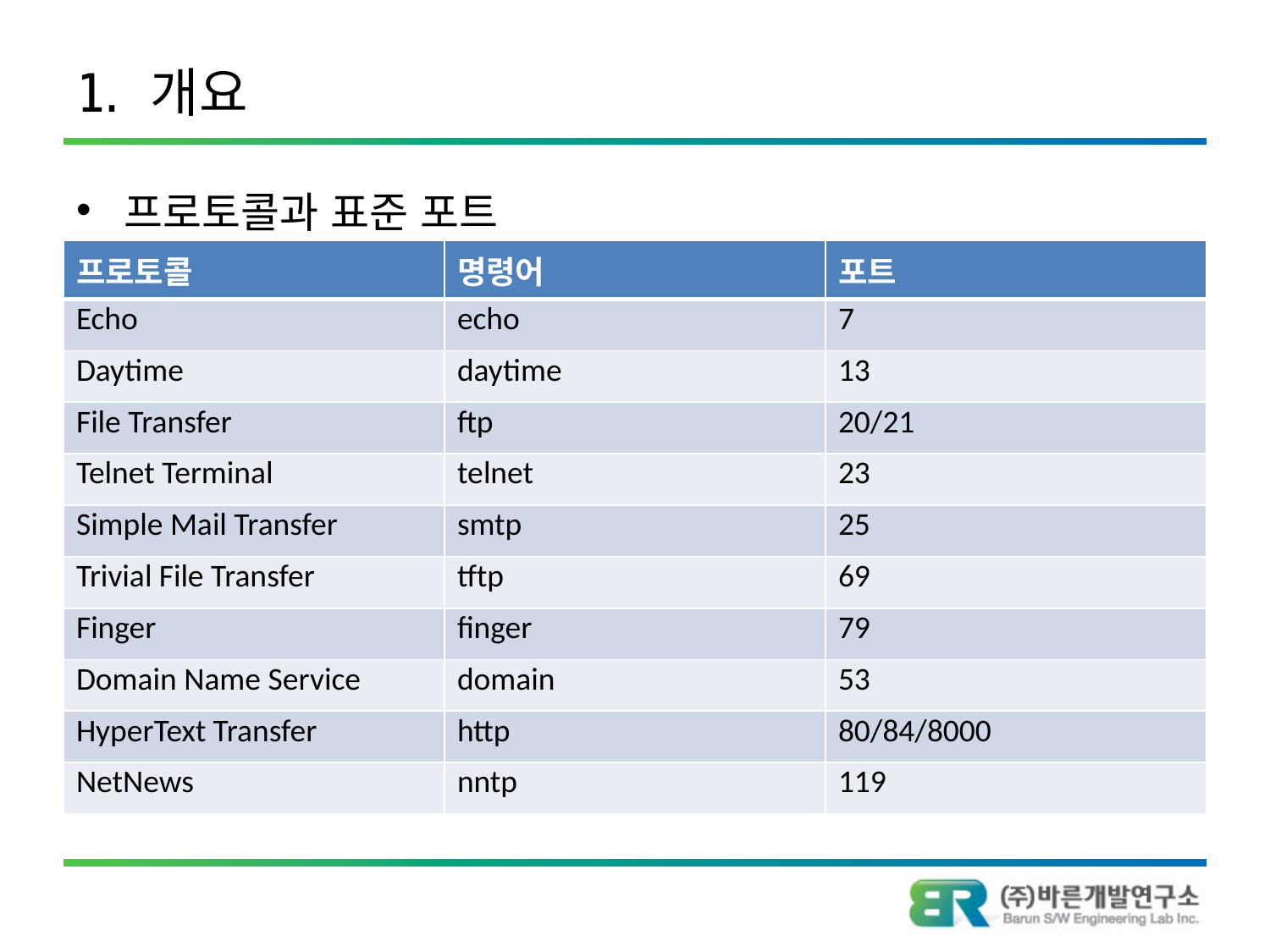

# 1. 개요
프로토콜과 표준 포트
| 프로토콜 | 명령어 | 포트 |
| --- | --- | --- |
| Echo | echo | 7 |
| Daytime | daytime | 13 |
| File Transfer | ftp | 20/21 |
| Telnet Terminal | telnet | 23 |
| Simple Mail Transfer | smtp | 25 |
| Trivial File Transfer | tftp | 69 |
| Finger | finger | 79 |
| Domain Name Service | domain | 53 |
| HyperText Transfer | http | 80/84/8000 |
| NetNews | nntp | 119 |